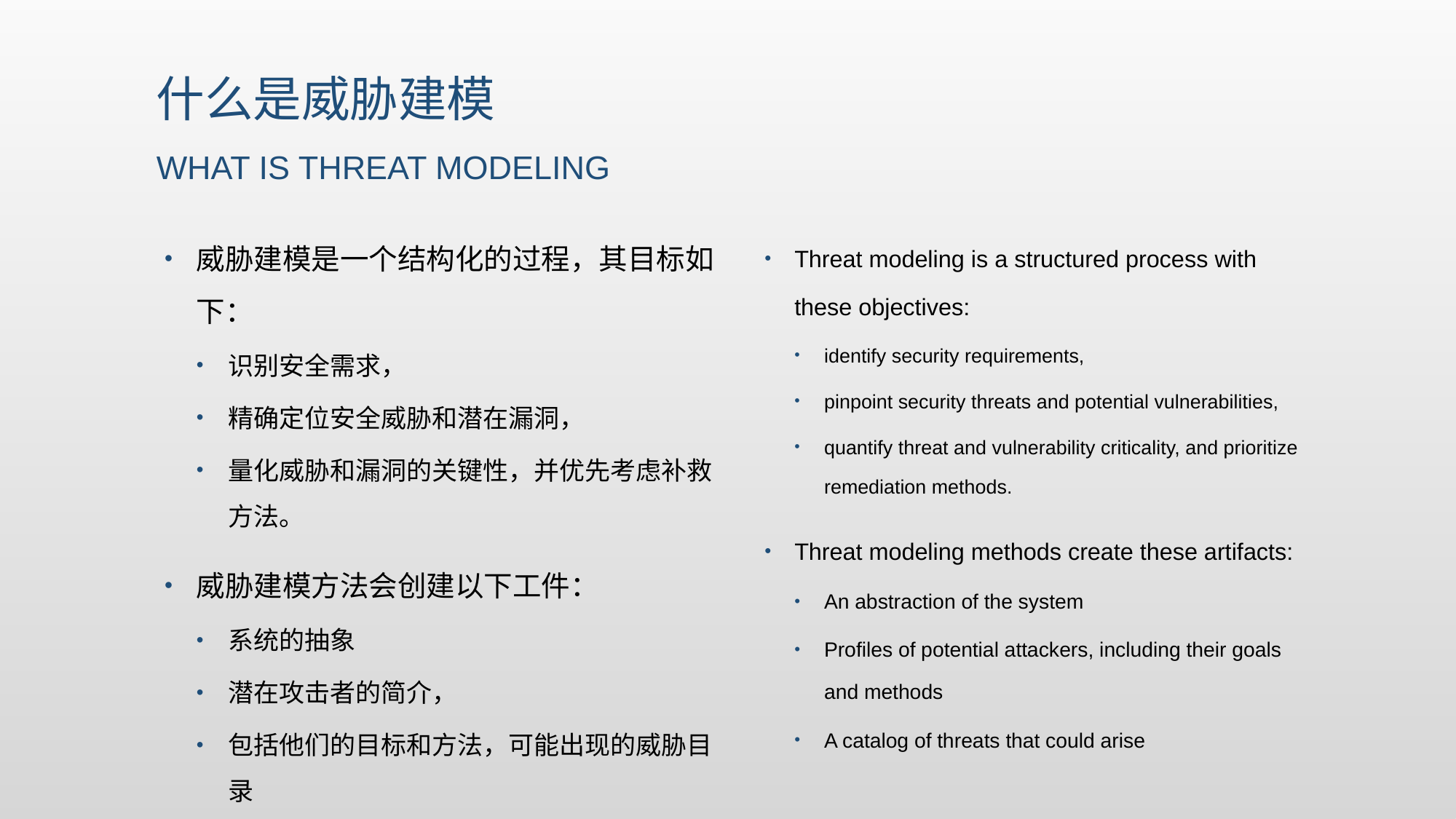

# 什么是威胁建模 What is threat modeling
威胁建模是一个结构化的过程，其目标如下：
识别安全需求，
精确定位安全威胁和潜在漏洞，
量化威胁和漏洞的关键性，并优先考虑补救方法。
威胁建模方法会创建以下工件：
系统的抽象
潜在攻击者的简介，
包括他们的目标和方法，可能出现的威胁目录
Threat modeling is a structured process with these objectives:
identify security requirements,
pinpoint security threats and potential vulnerabilities,
quantify threat and vulnerability criticality, and prioritize remediation methods.
Threat modeling methods create these artifacts:
An abstraction of the system
Profiles of potential attackers, including their goals and methods
A catalog of threats that could arise